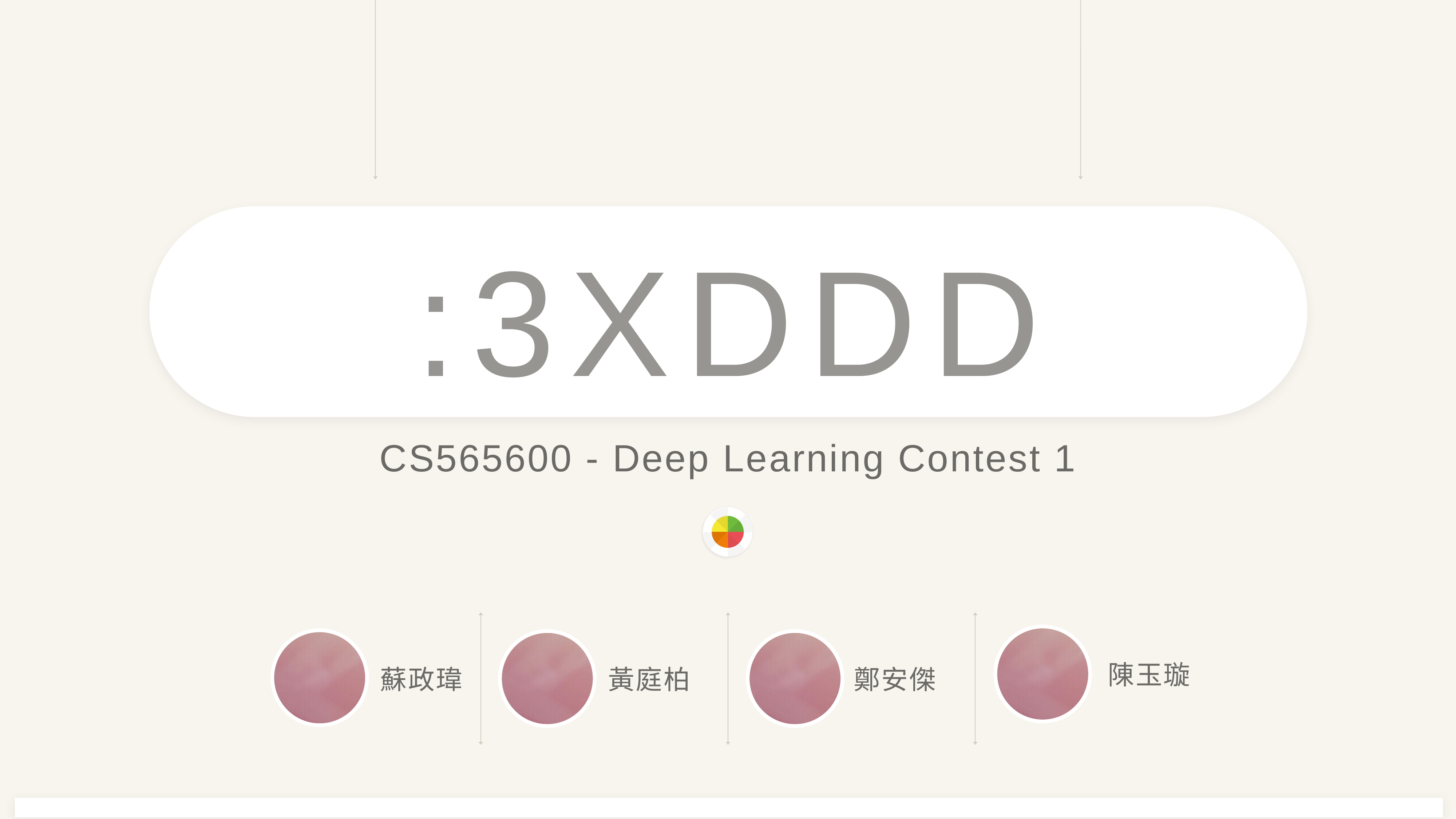

:3XDDD
CS565600 - Deep Learning Contest 1

陳玉璇
蘇政瑋
黃庭柏
鄭安傑